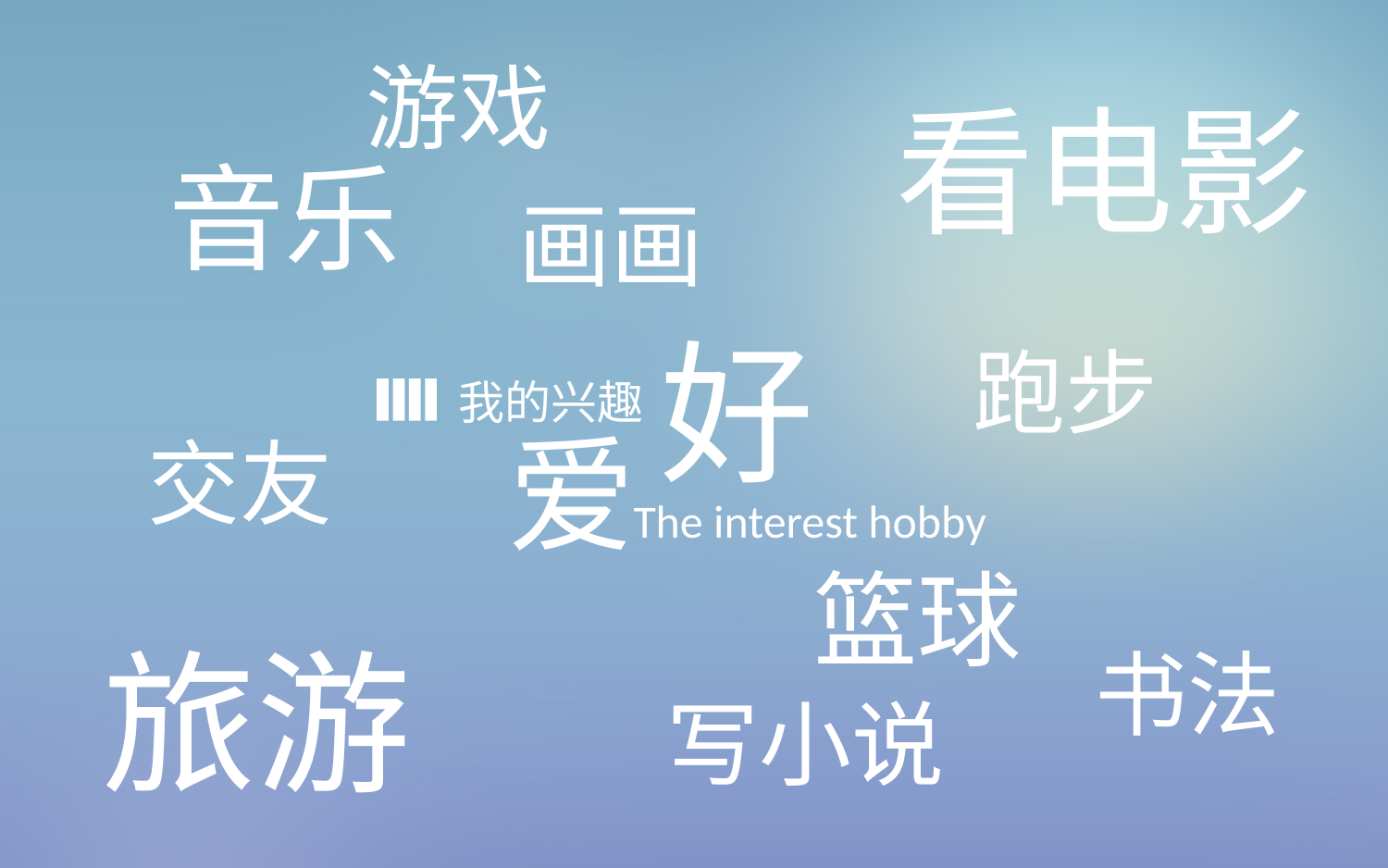

游戏
看电影
音乐
画画
好
跑步
我的兴趣

爱
交友
The interest hobby
篮球
旅游
书法
写小说